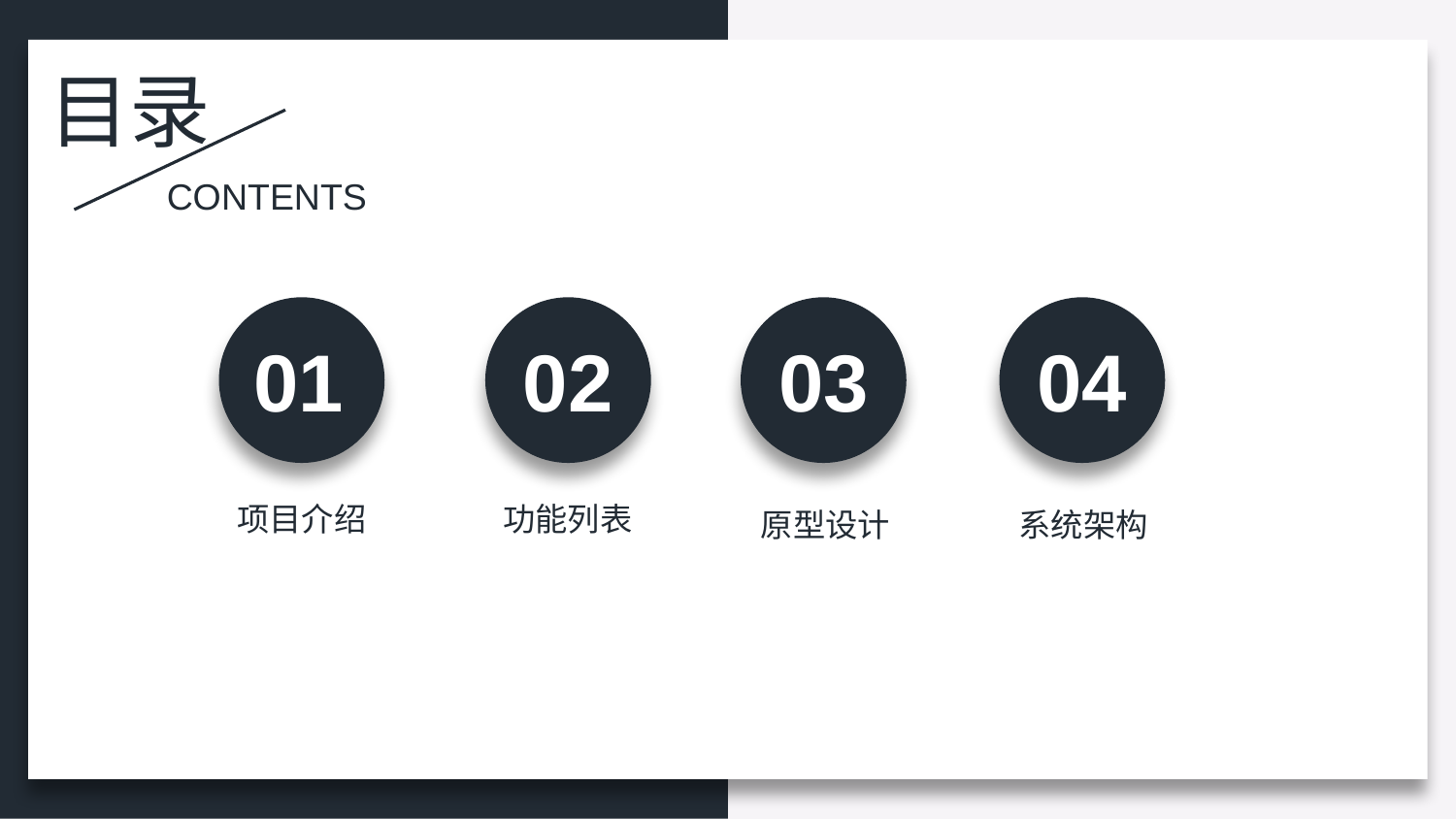

目录
CONTENTS

01
02
04
03
项目介绍
功能列表
原型设计
系统架构